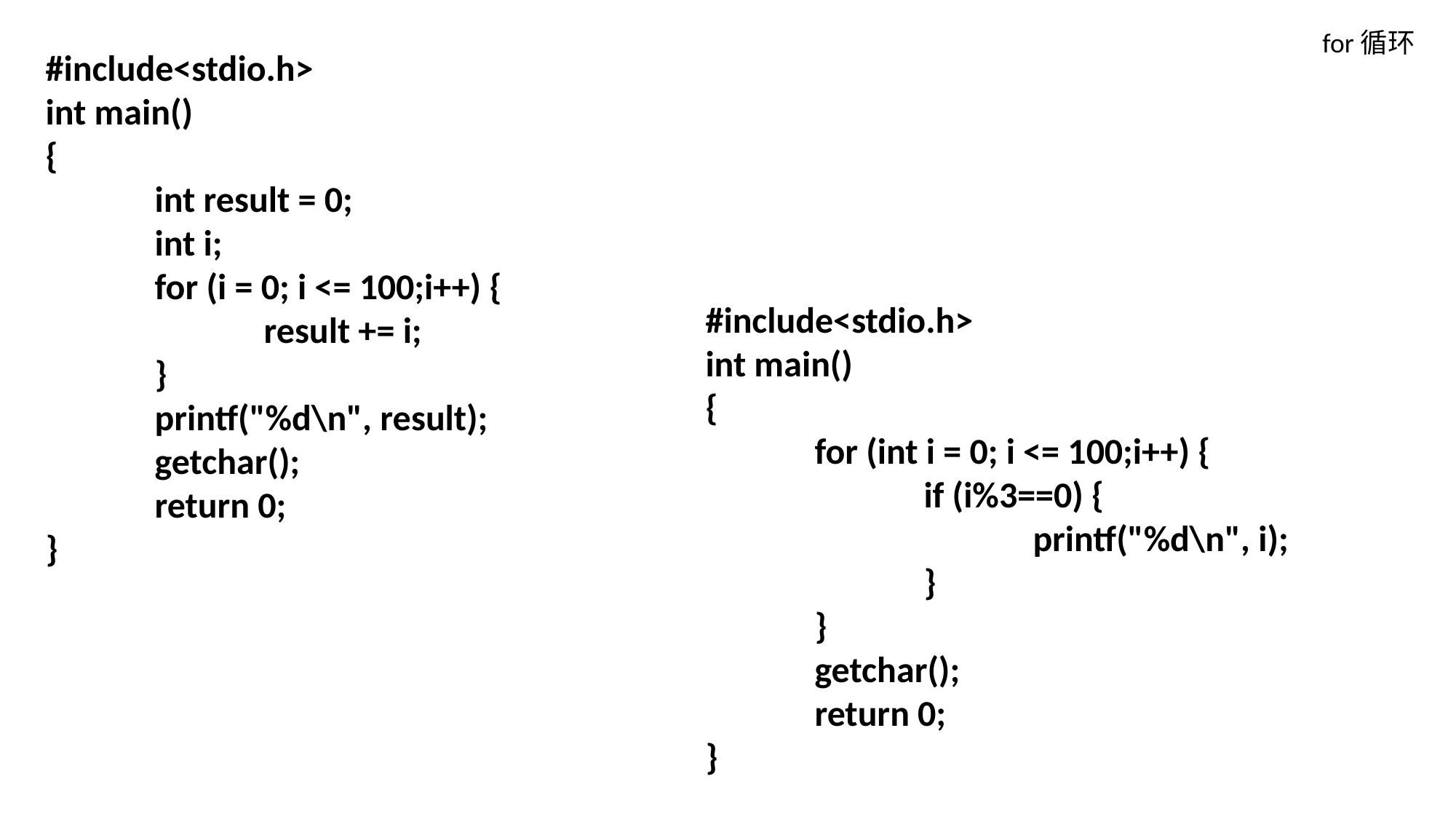

for循环
#include<stdio.h>
int main()
{
	int result = 0;
	int i;
	for (i = 0; i <= 100;i++) {
		result += i;
	}
	printf("%d\n", result);
	getchar();
	return 0;
}
#include<stdio.h>
int main()
{
	for (int i = 0; i <= 100;i++) {
		if (i%3==0) {
			printf("%d\n", i);
		}
	}
	getchar();
	return 0;
}